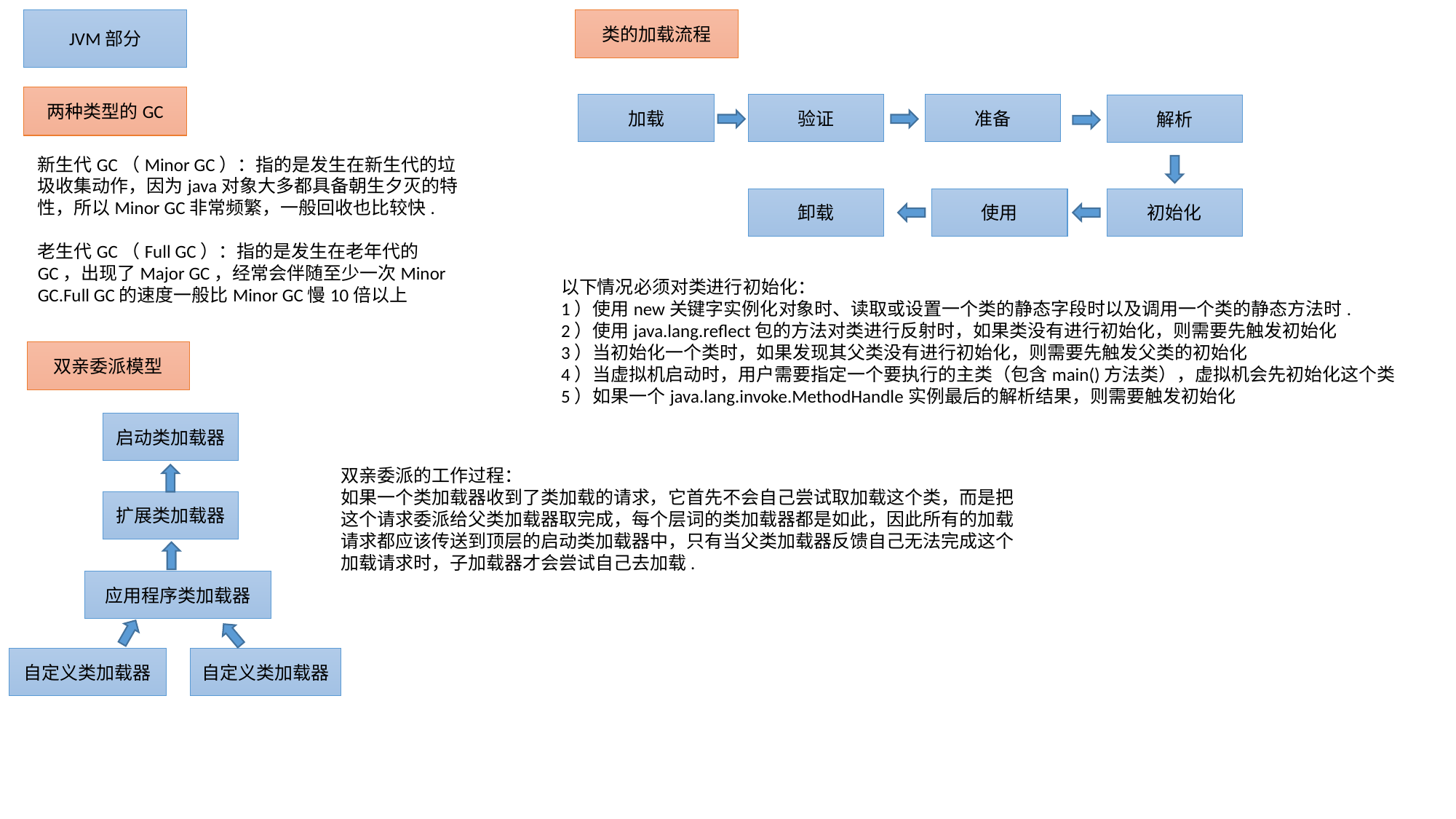

JVM部分
类的加载流程
两种类型的GC
加载
验证
准备
解析

新生代GC（Minor GC）：指的是发生在新生代的垃圾收集动作，因为java对象大多都具备朝生夕灭的特性，所以Minor GC非常频繁，一般回收也比较快.

老生代GC（Full GC）：指的是发生在老年代的GC，出现了Major GC，经常会伴随至少一次Minor GC.Full GC的速度一般比Minor GC慢10倍以上

卸载
使用
初始化

以下情况必须对类进行初始化：
1）使用new关键字实例化对象时、读取或设置一个类的静态字段时以及调用一个类的静态方法时.
2）使用java.lang.reflect包的方法对类进行反射时，如果类没有进行初始化，则需要先触发初始化
3）当初始化一个类时，如果发现其父类没有进行初始化，则需要先触发父类的初始化
4）当虚拟机启动时，用户需要指定一个要执行的主类（包含main()方法类），虚拟机会先初始化这个类
5）如果一个java.lang.invoke.MethodHandle实例最后的解析结果，则需要触发初始化
双亲委派模型
启动类加载器
双亲委派的工作过程：
如果一个类加载器收到了类加载的请求，它首先不会自己尝试取加载这个类，而是把这个请求委派给父类加载器取完成，每个层词的类加载器都是如此，因此所有的加载请求都应该传送到顶层的启动类加载器中，只有当父类加载器反馈自己无法完成这个加载请求时，子加载器才会尝试自己去加载.

扩展类加载器

应用程序类加载器

自定义类加载器
自定义类加载器